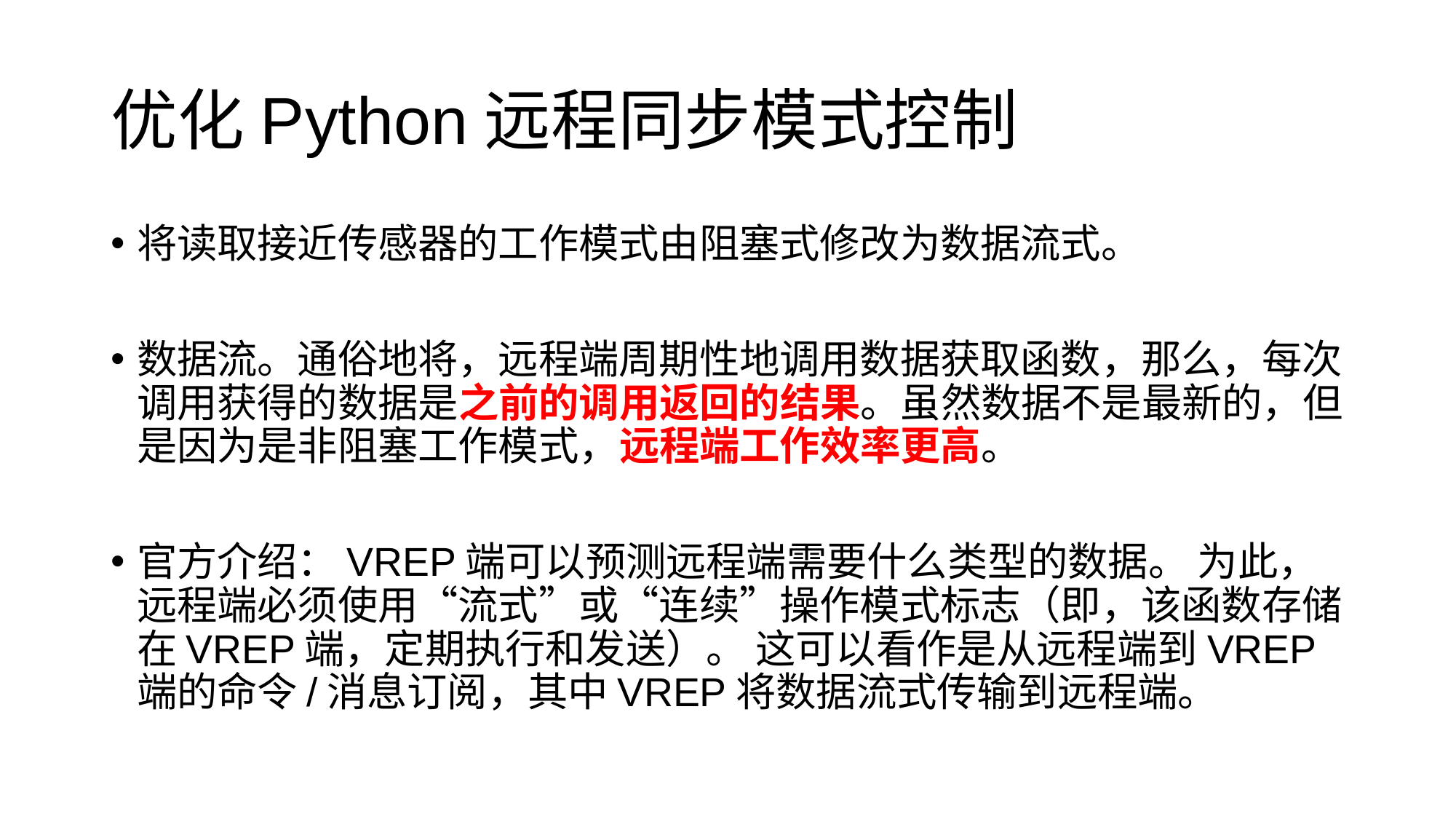

# 优化Python远程同步模式控制
将读取接近传感器的工作模式由阻塞式修改为数据流式。

数据流。通俗地将，远程端周期性地调用数据获取函数，那么，每次调用获得的数据是之前的调用返回的结果。虽然数据不是最新的，但是因为是非阻塞工作模式，远程端工作效率更高。

官方介绍：VREP端可以预测远程端需要什么类型的数据。 为此，远程端必须使用“流式”或“连续”操作模式标志（即，该函数存储在VREP端，定期执行和发送）。 这可以看作是从远程端到VREP端的命令/消息订阅，其中VREP将数据流式传输到远程端。